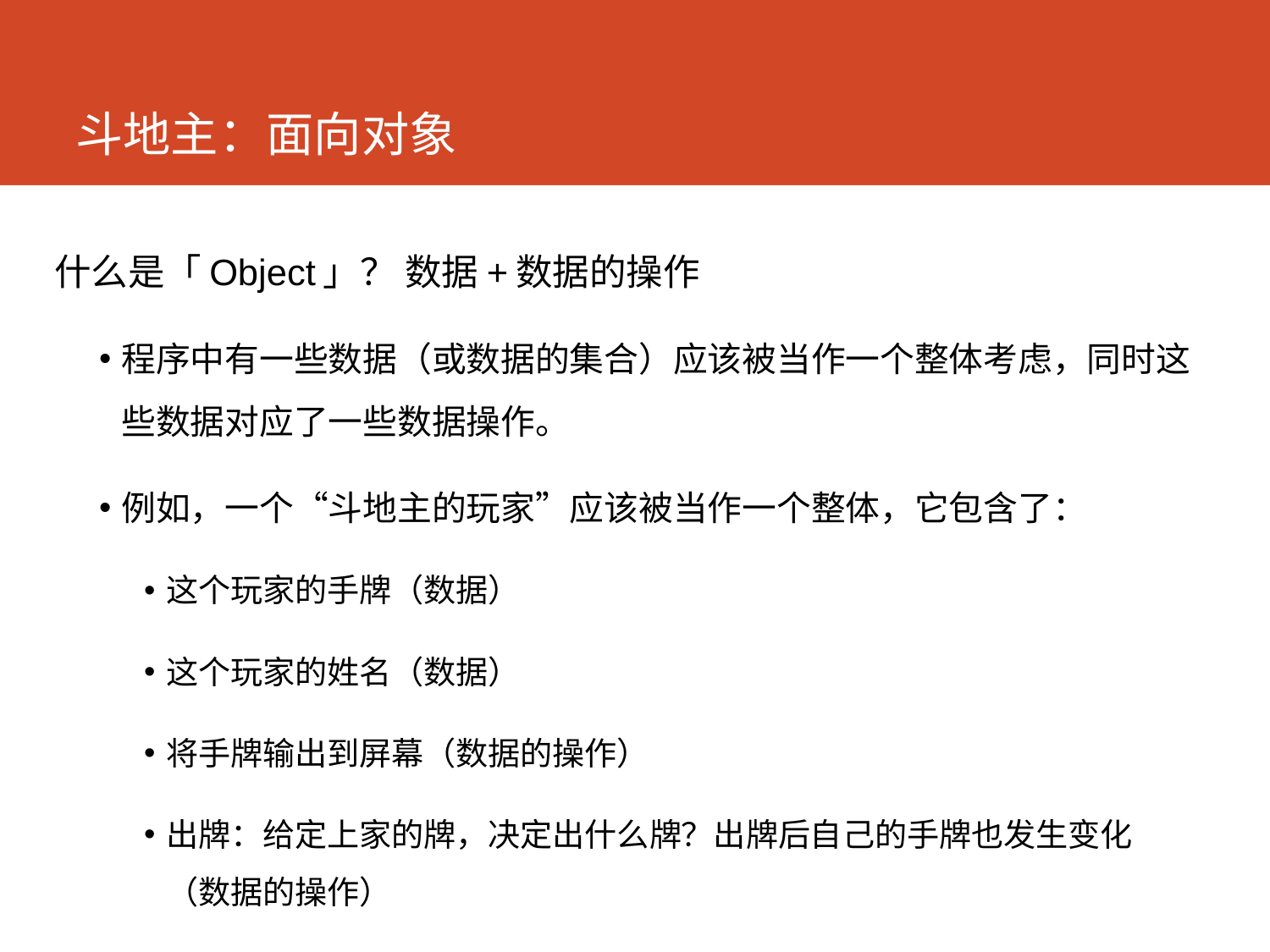

# 斗地主：面向对象
什么是「Object」？ 数据+数据的操作
程序中有一些数据（或数据的集合）应该被当作一个整体考虑，同时这些数据对应了一些数据操作。
例如，一个“斗地主的玩家”应该被当作一个整体，它包含了：
这个玩家的手牌（数据）
这个玩家的姓名（数据）
将手牌输出到屏幕（数据的操作）
出牌：给定上家的牌，决定出什么牌？出牌后自己的手牌也发生变化（数据的操作）